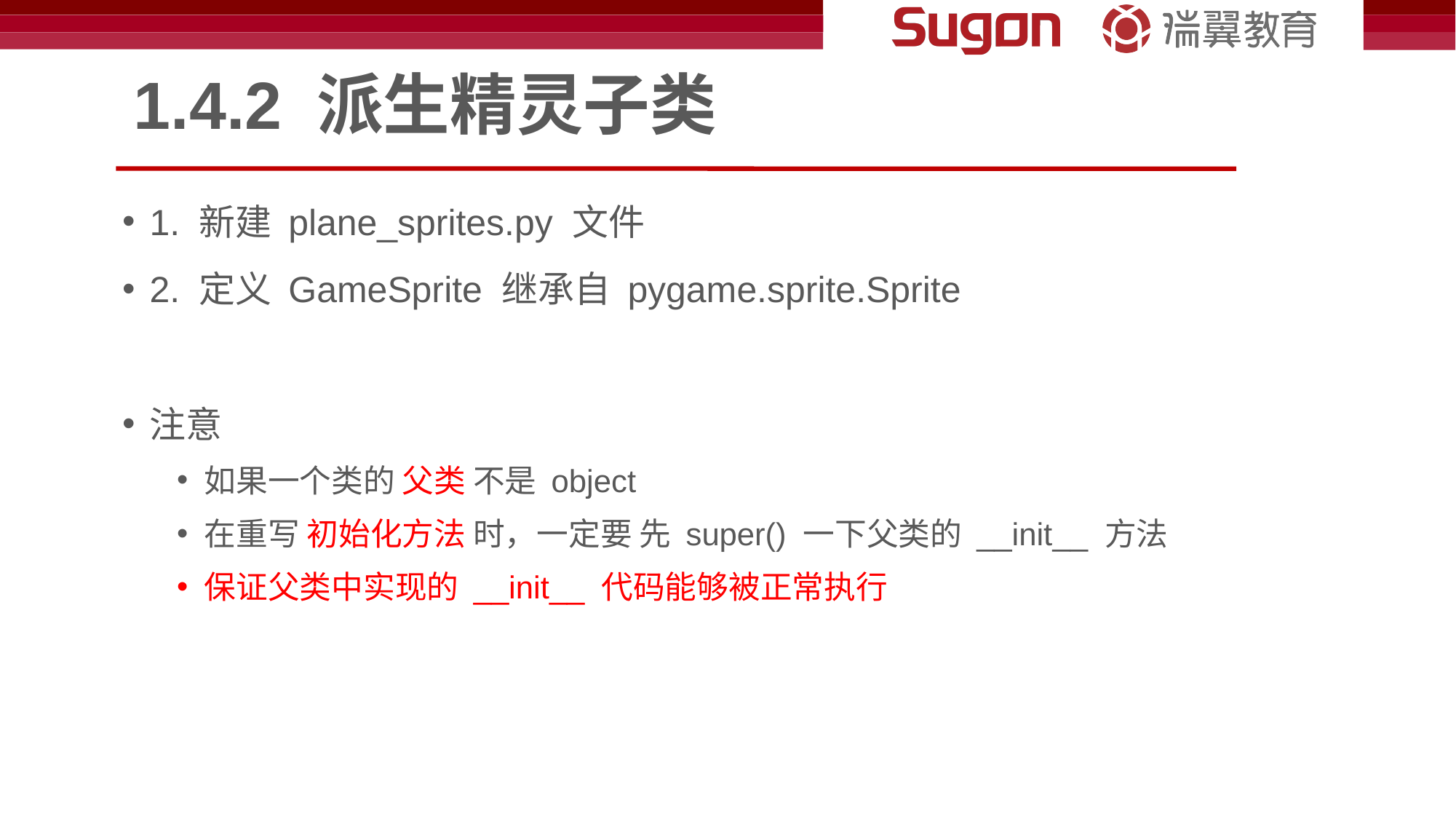

# 1.4.2 派生精灵子类
1. 新建 plane_sprites.py 文件
2. 定义 GameSprite 继承自 pygame.sprite.Sprite

注意
如果一个类的 父类 不是 object
在重写 初始化方法 时，一定要 先 super() 一下父类的 __init__ 方法
保证父类中实现的 __init__ 代码能够被正常执行